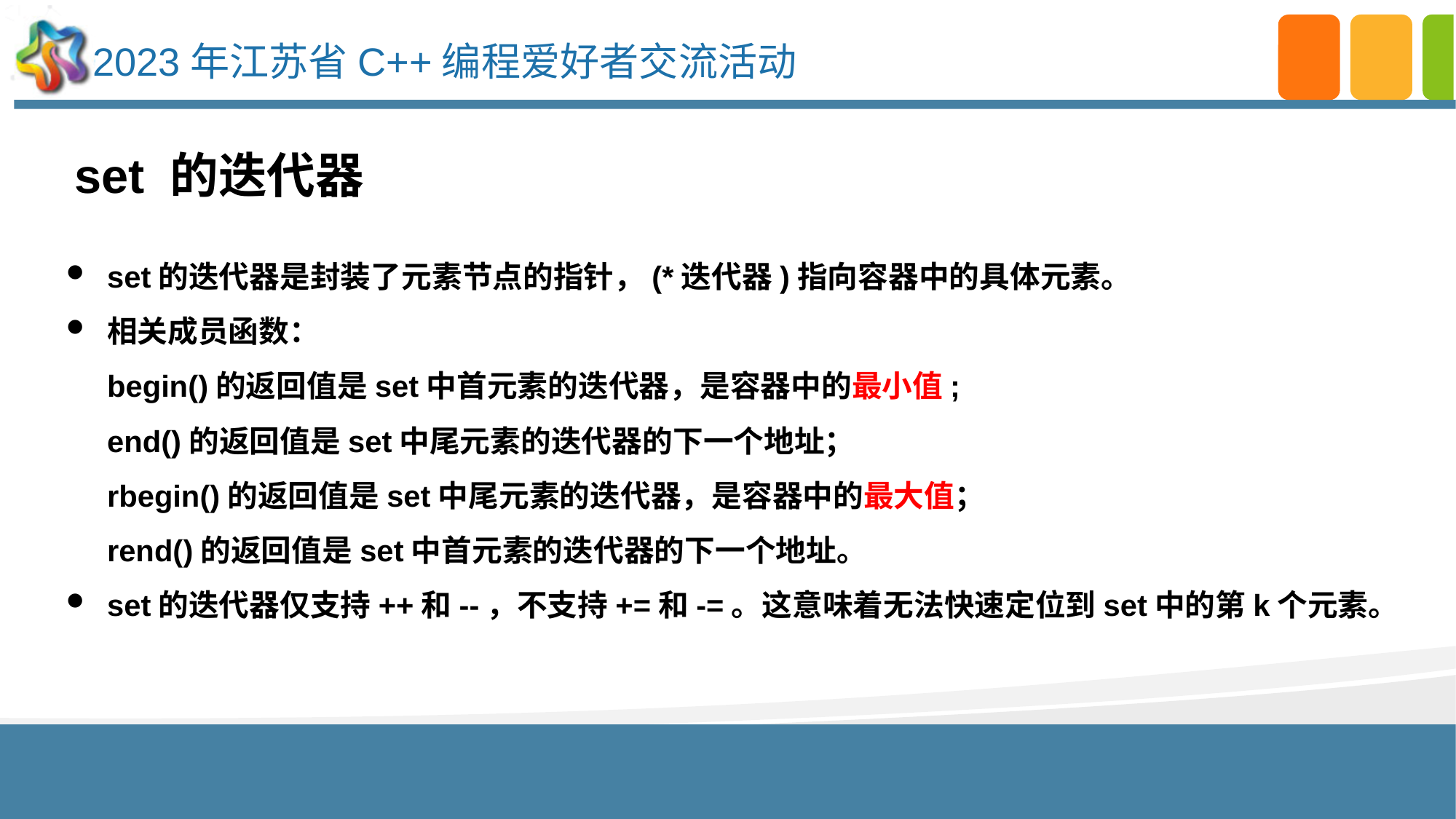

set 的迭代器
set的迭代器是封装了元素节点的指针，(*迭代器)指向容器中的具体元素。
相关成员函数：
begin()的返回值是set中首元素的迭代器，是容器中的最小值;
end()的返回值是set中尾元素的迭代器的下一个地址；
rbegin()的返回值是set中尾元素的迭代器，是容器中的最大值；
rend()的返回值是set中首元素的迭代器的下一个地址。
set的迭代器仅支持++和--，不支持+=和-=。这意味着无法快速定位到set中的第k个元素。